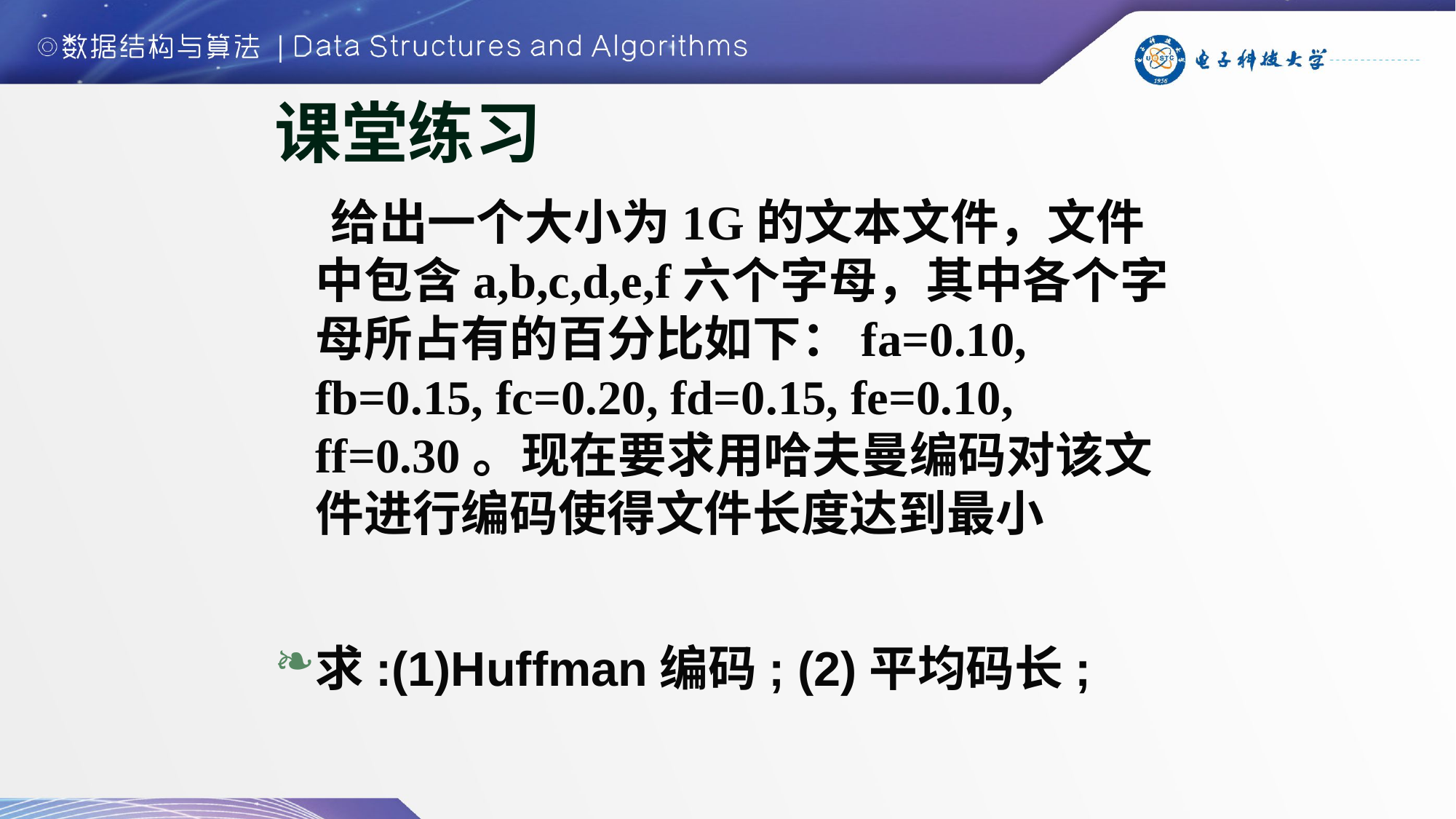

# 课堂练习
    给出一个大小为1G的文本文件，文件中包含a,b,c,d,e,f六个字母，其中各个字母所占有的百分比如下：fa=0.10, fb=0.15, fc=0.20, fd=0.15, fe=0.10, ff=0.30。现在要求用哈夫曼编码对该文件进行编码使得文件长度达到最小
求:(1)Huffman编码; (2)平均码长;